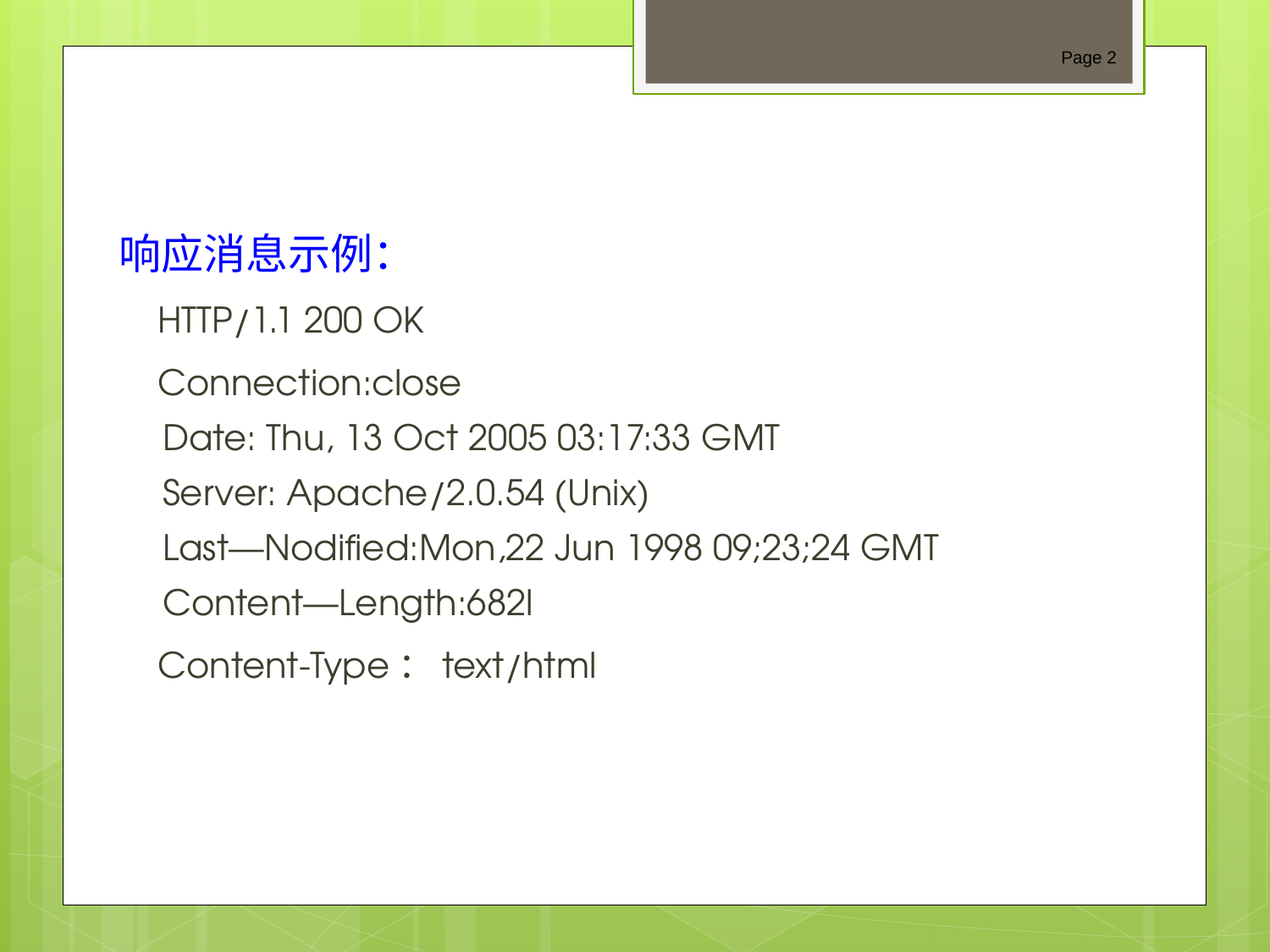

Page 2
响应消息示例：
    HTTP/1.1 200 OK
    Connection:close
　Date: Thu, 13 Oct 2005 03:17:33 GMT
　Server: Apache/2.0.54 (Unix)
　Last—Nodified:Mon,22 Jun 1998 09;23;24 GMT
　Content—Length:682l
    Content-Type：text/html